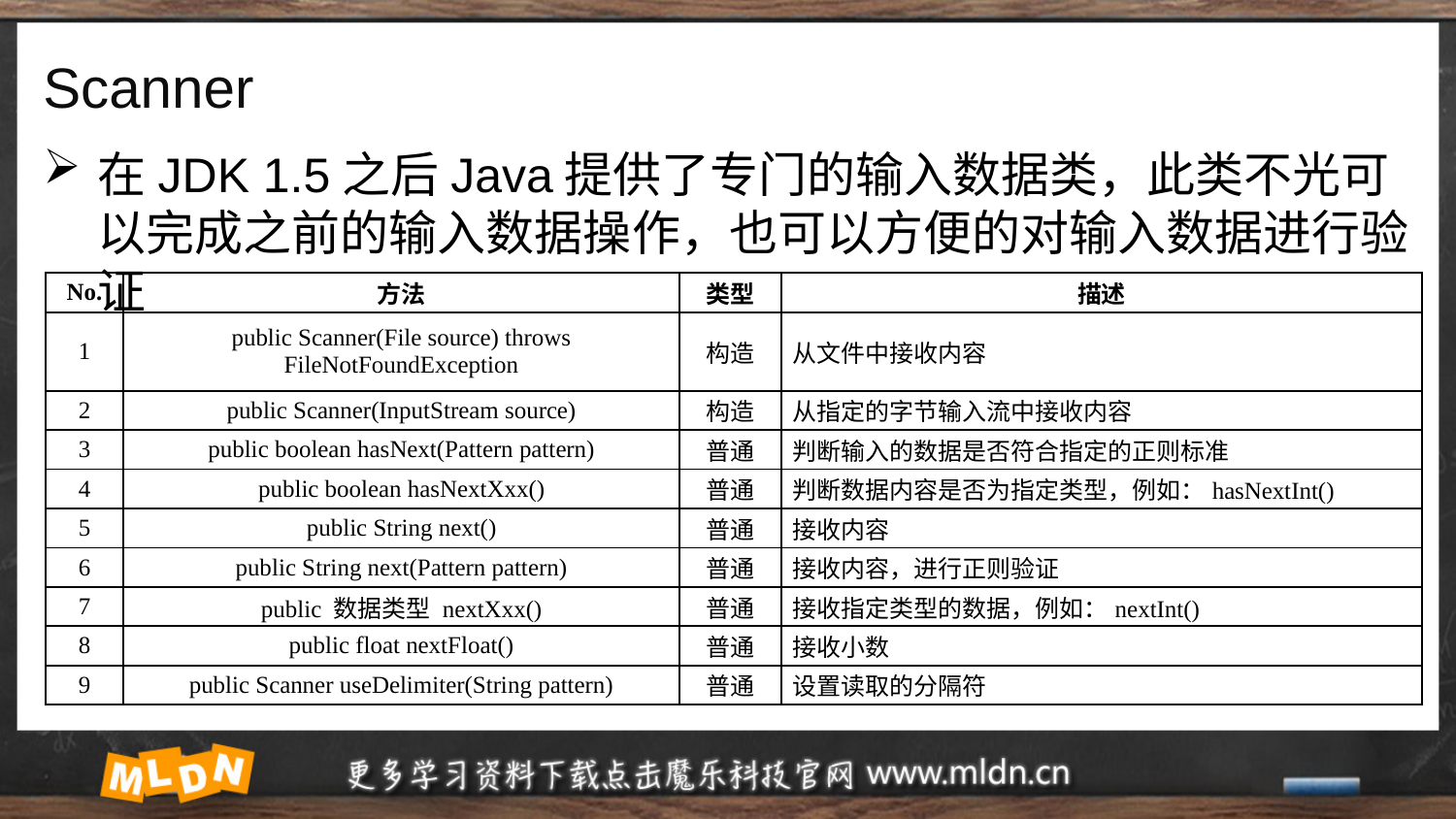

# Scanner
在JDK 1.5之后Java提供了专门的输入数据类，此类不光可以完成之前的输入数据操作，也可以方便的对输入数据进行验证
| No. | 方法 | 类型 | 描述 |
| --- | --- | --- | --- |
| 1 | public Scanner(File source) throws FileNotFoundException | 构造 | 从文件中接收内容 |
| 2 | public Scanner(InputStream source) | 构造 | 从指定的字节输入流中接收内容 |
| 3 | public boolean hasNext(Pattern pattern) | 普通 | 判断输入的数据是否符合指定的正则标准 |
| 4 | public boolean hasNextXxx() | 普通 | 判断数据内容是否为指定类型，例如：hasNextInt() |
| 5 | public String next() | 普通 | 接收内容 |
| 6 | public String next(Pattern pattern) | 普通 | 接收内容，进行正则验证 |
| 7 | public 数据类型 nextXxx() | 普通 | 接收指定类型的数据，例如：nextInt() |
| 8 | public float nextFloat() | 普通 | 接收小数 |
| 9 | public Scanner useDelimiter(String pattern) | 普通 | 设置读取的分隔符 |